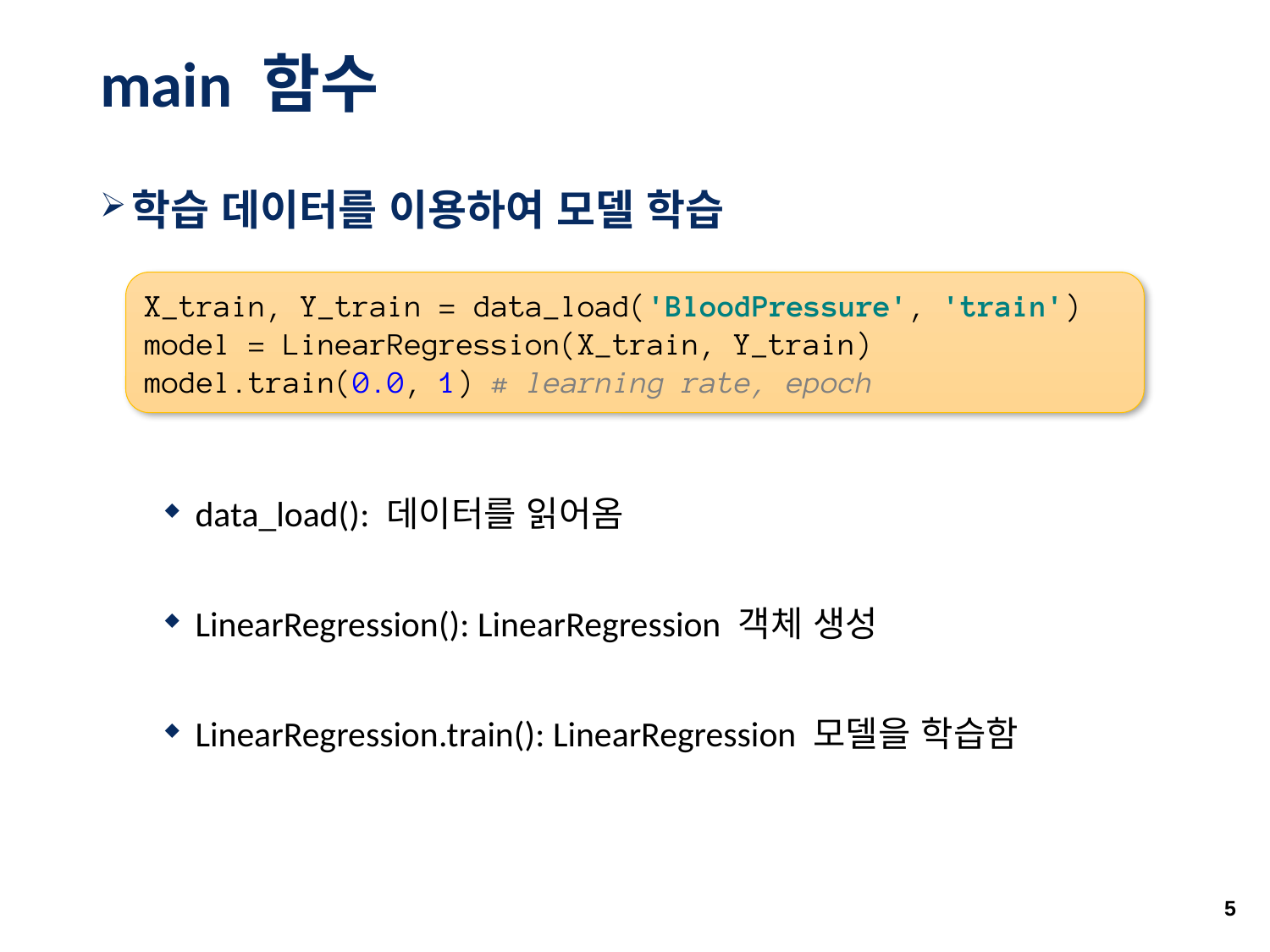

# main 함수
학습 데이터를 이용하여 모델 학습

data_load(): 데이터를 읽어옴

LinearRegression(): LinearRegression 객체 생성

LinearRegression.train(): LinearRegression 모델을 학습함

X_train, Y_train = data_load('BloodPressure', 'train')
model = LinearRegression(X_train, Y_train)
model.train(0.0, 1) # learning rate, epoch
5